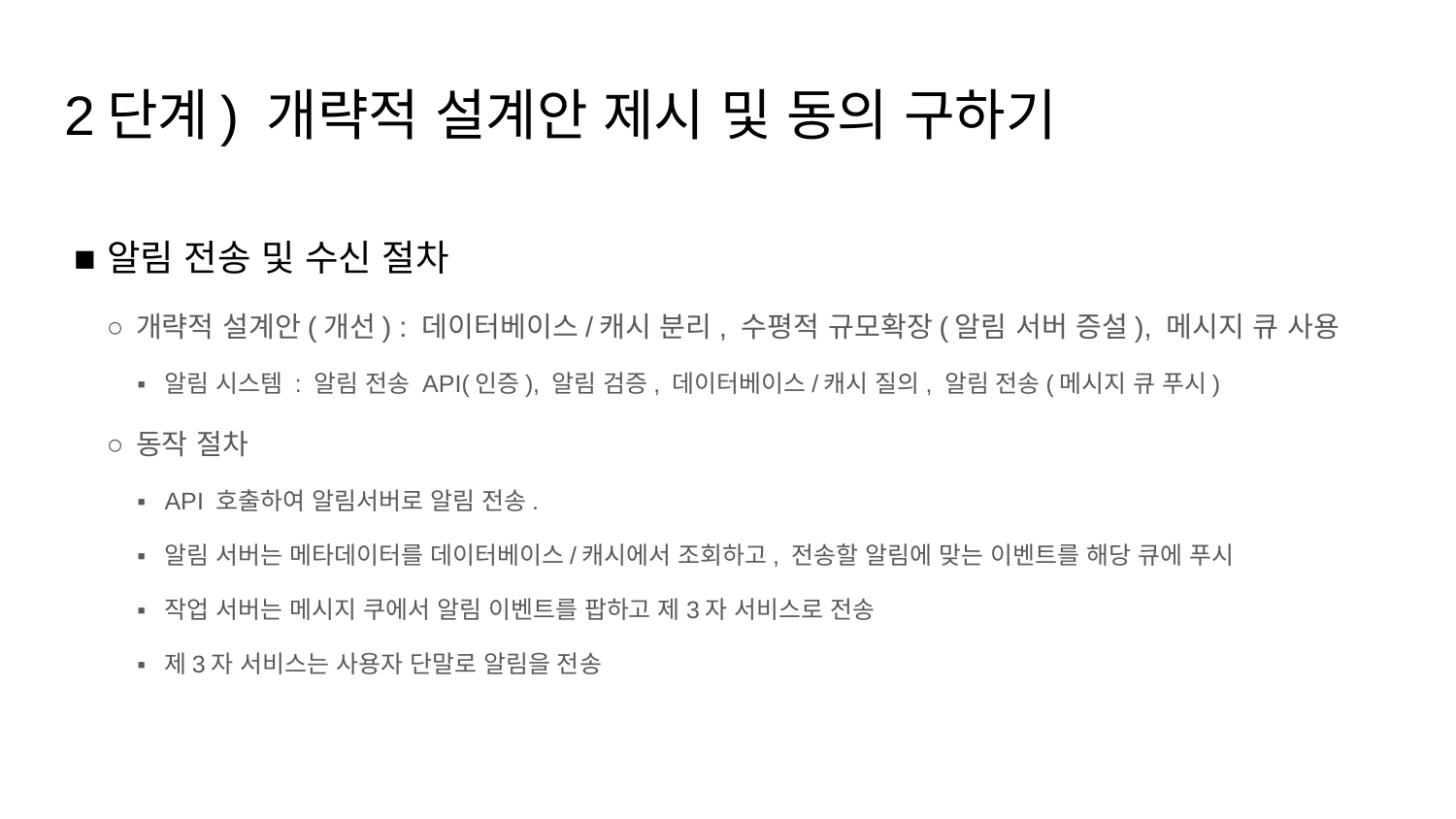

# 2단계) 개략적 설계안 제시 및 동의 구하기
알림 전송 및 수신 절차
개략적 설계안(개선) : 데이터베이스/캐시 분리, 수평적 규모확장(알림 서버 증설), 메시지 큐 사용
알림 시스템 : 알림 전송 API(인증), 알림 검증, 데이터베이스/캐시 질의, 알림 전송(메시지 큐 푸시)
동작 절차
API 호출하여 알림서버로 알림 전송.
알림 서버는 메타데이터를 데이터베이스/캐시에서 조회하고, 전송할 알림에 맞는 이벤트를 해당 큐에 푸시
작업 서버는 메시지 쿠에서 알림 이벤트를 팝하고 제3자 서비스로 전송
제3자 서비스는 사용자 단말로 알림을 전송